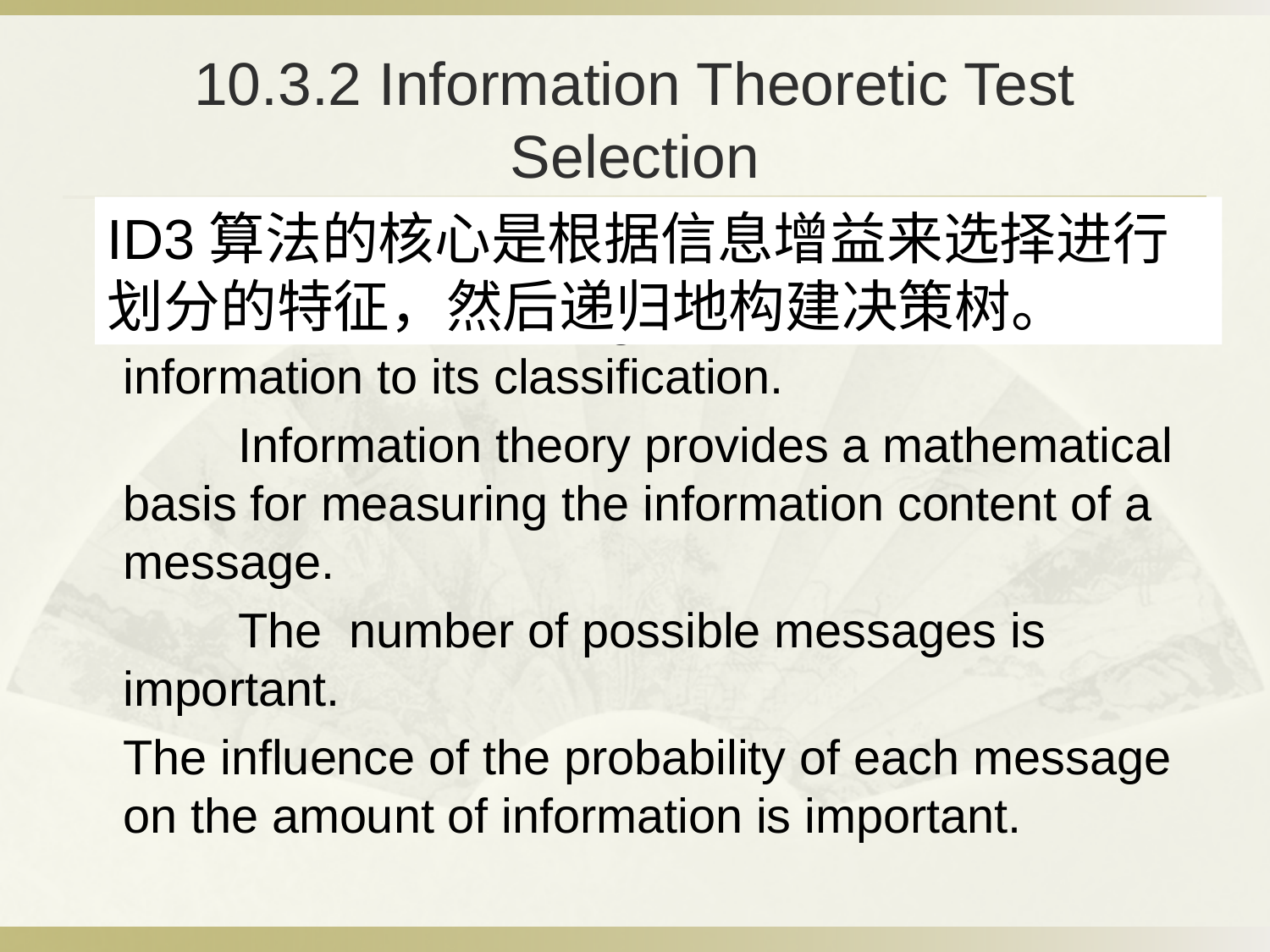

# 10.3.2 Information Theoretic Test Selection
ID3算法的核心是根据信息增益来选择进行划分的特征，然后递归地构建决策树。
            We may think of each property of an instance as contributing a certain amount of information to its classification.
            Information theory provides a mathematical basis for measuring the information content of a message.
            The  number of possible messages is important.
		The influence of the probability of each message on the amount of information is important.